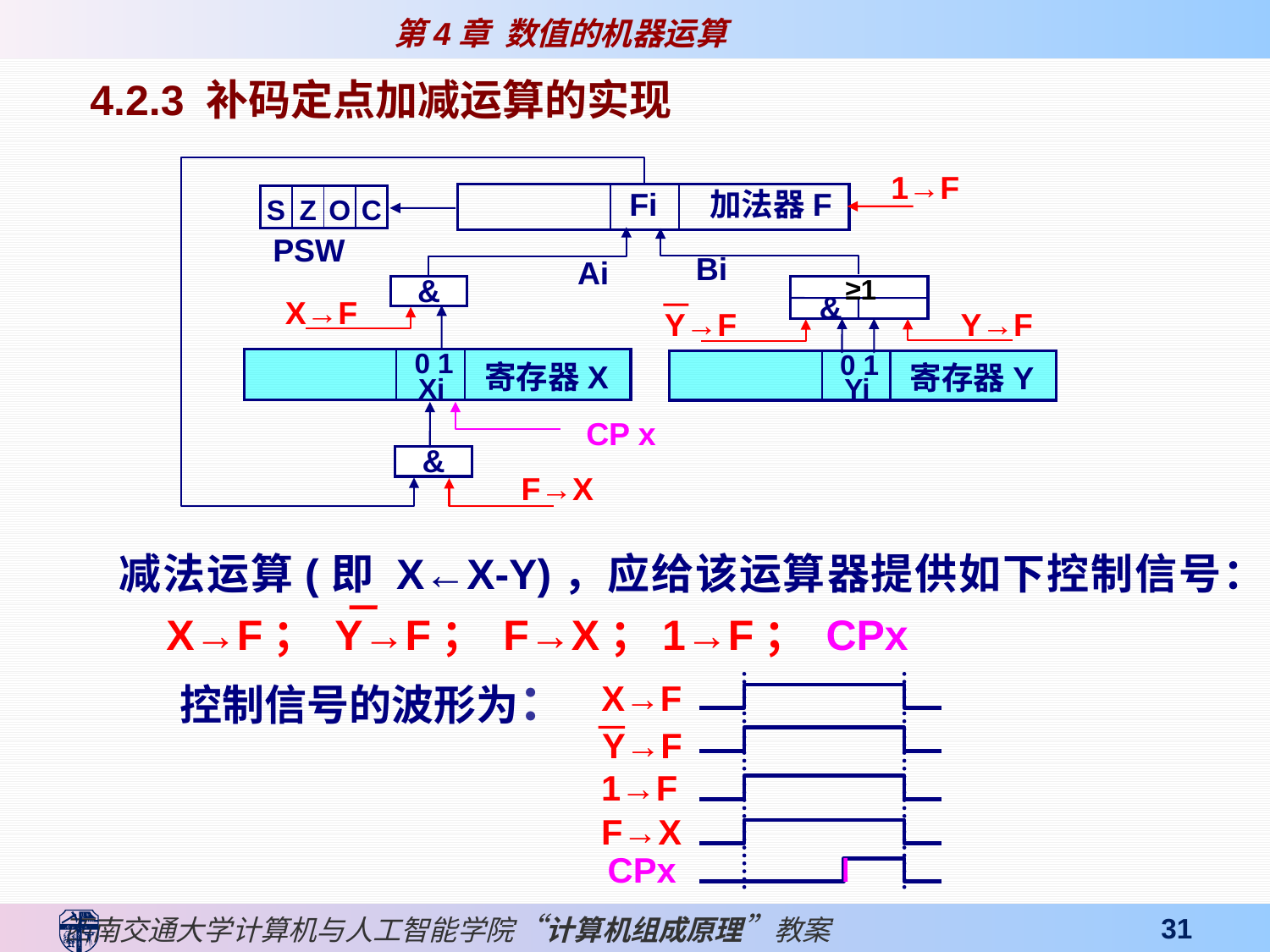

4.2.3 补码定点加减运算的实现

1→F

Fi
加法器F
S

Z
O
C
PSW

&
≥1

&
X→F

Y→F

Y→F

0 1

寄存器X
Xi
0 1

寄存器Y
Yi

CP x
&

F→X

Bi
Ai
减法运算(即 X←X-Y)，应给该运算器提供如下控制信号：
    X→F； Y→F； F→X；1→F； CPx

控制信号的波形为：

X→F
Y→F

1→F
F→X
CPx